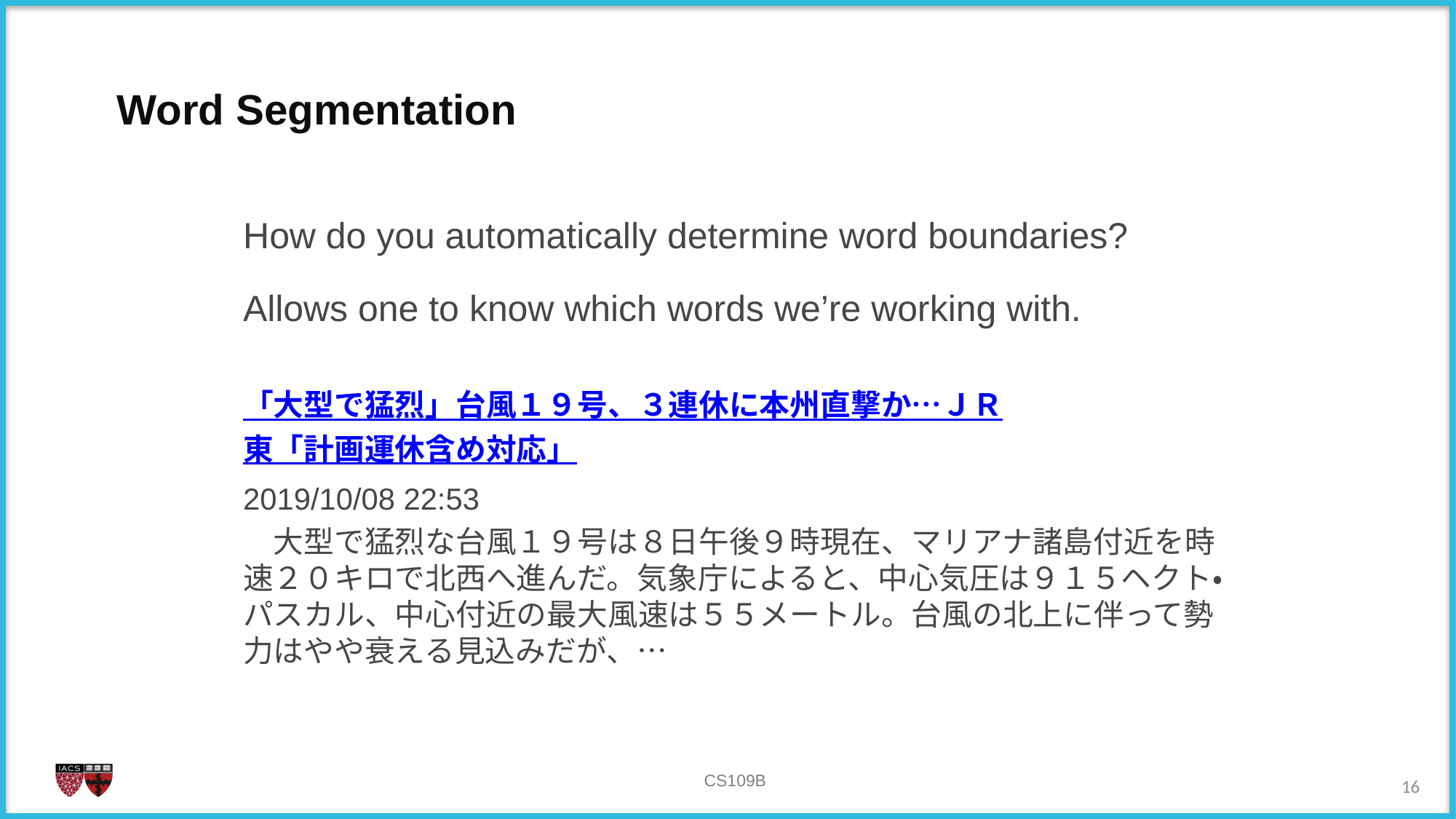

Word Segmentation
How do you automatically determine word boundaries?
Allows one to know which words we’re working with.

「大型で猛烈」台風１９号、３連休に本州直撃か…ＪＲ東「計画運休含め対応」
2019/10/08 22:53
　大型で猛烈な台風１９号は８日午後９時現在、マリアナ諸島付近を時速２０キロで北西へ進んだ。気象庁によると、中心気圧は９１５ヘクト・パスカル、中心付近の最大風速は５５メートル。台風の北上に伴って勢力はやや衰える見込みだが、…

16